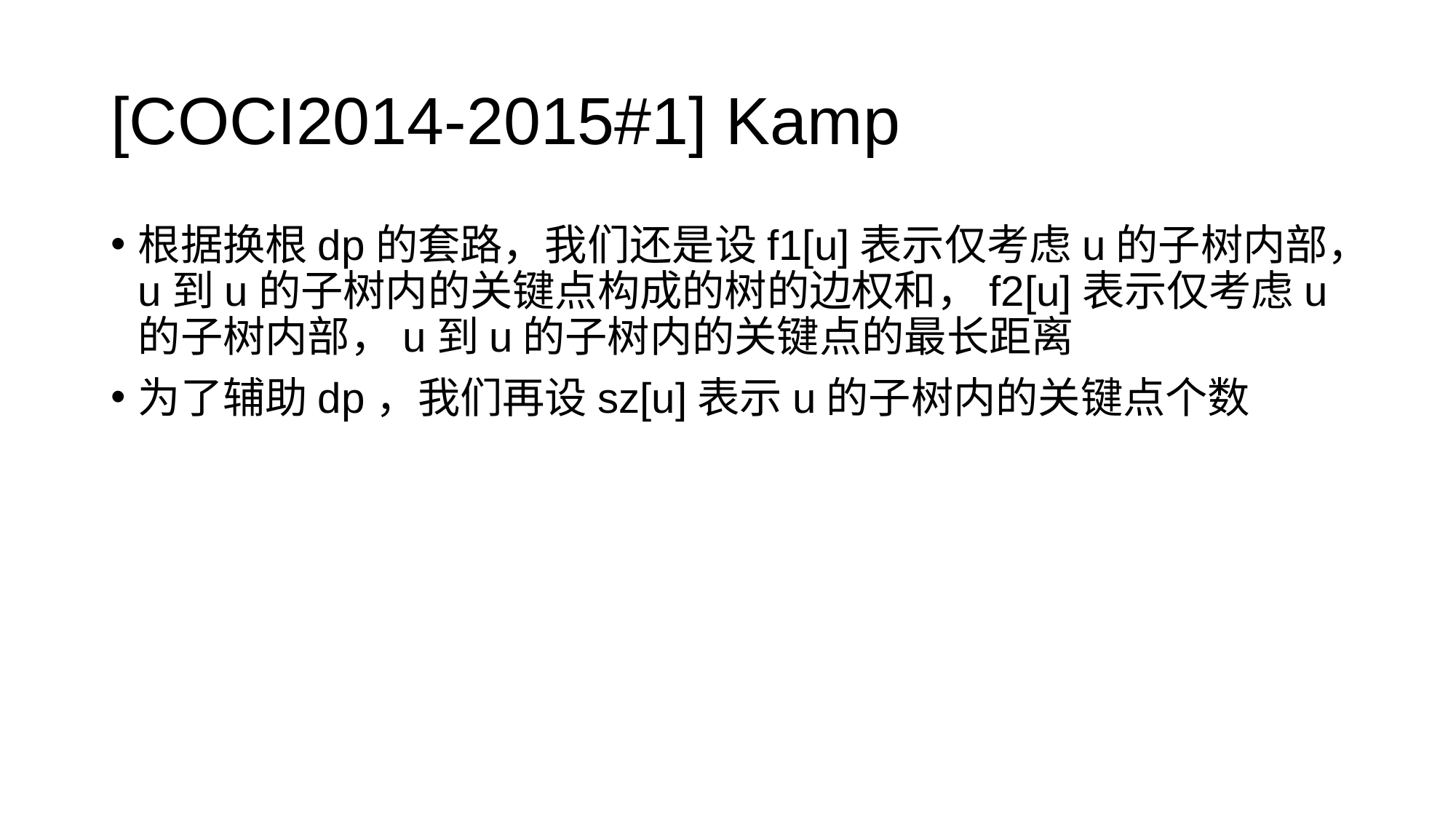

# [COCI2014-2015#1] Kamp
根据换根dp的套路，我们还是设f1[u]表示仅考虑u的子树内部，u到u的子树内的关键点构成的树的边权和，f2[u]表示仅考虑u的子树内部，u到u的子树内的关键点的最长距离
为了辅助dp，我们再设sz[u]表示u的子树内的关键点个数